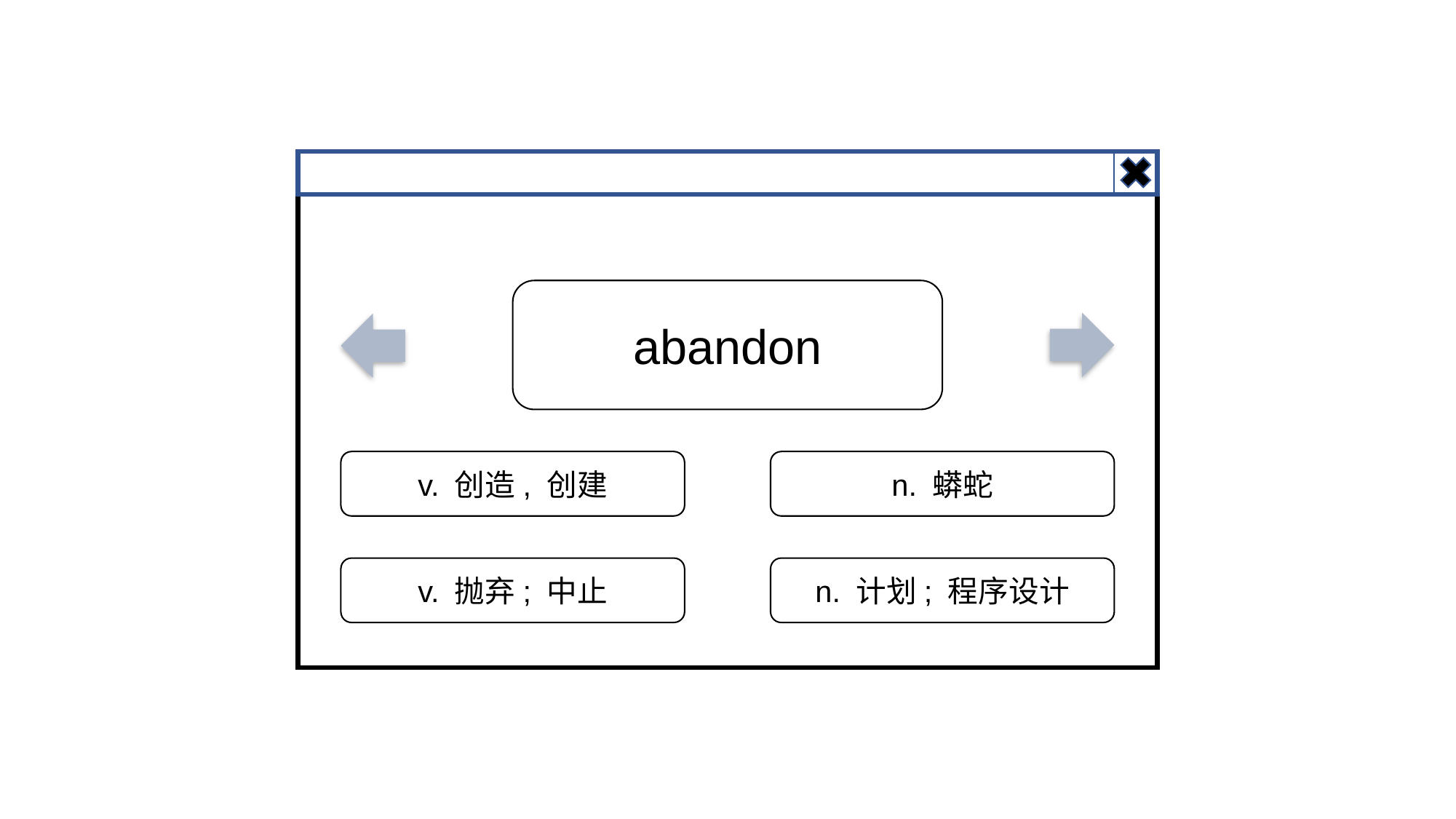

abandon

v. 创造, 创建
n. 蟒蛇
v. 抛弃; 中止
n. 计划; 程序设计